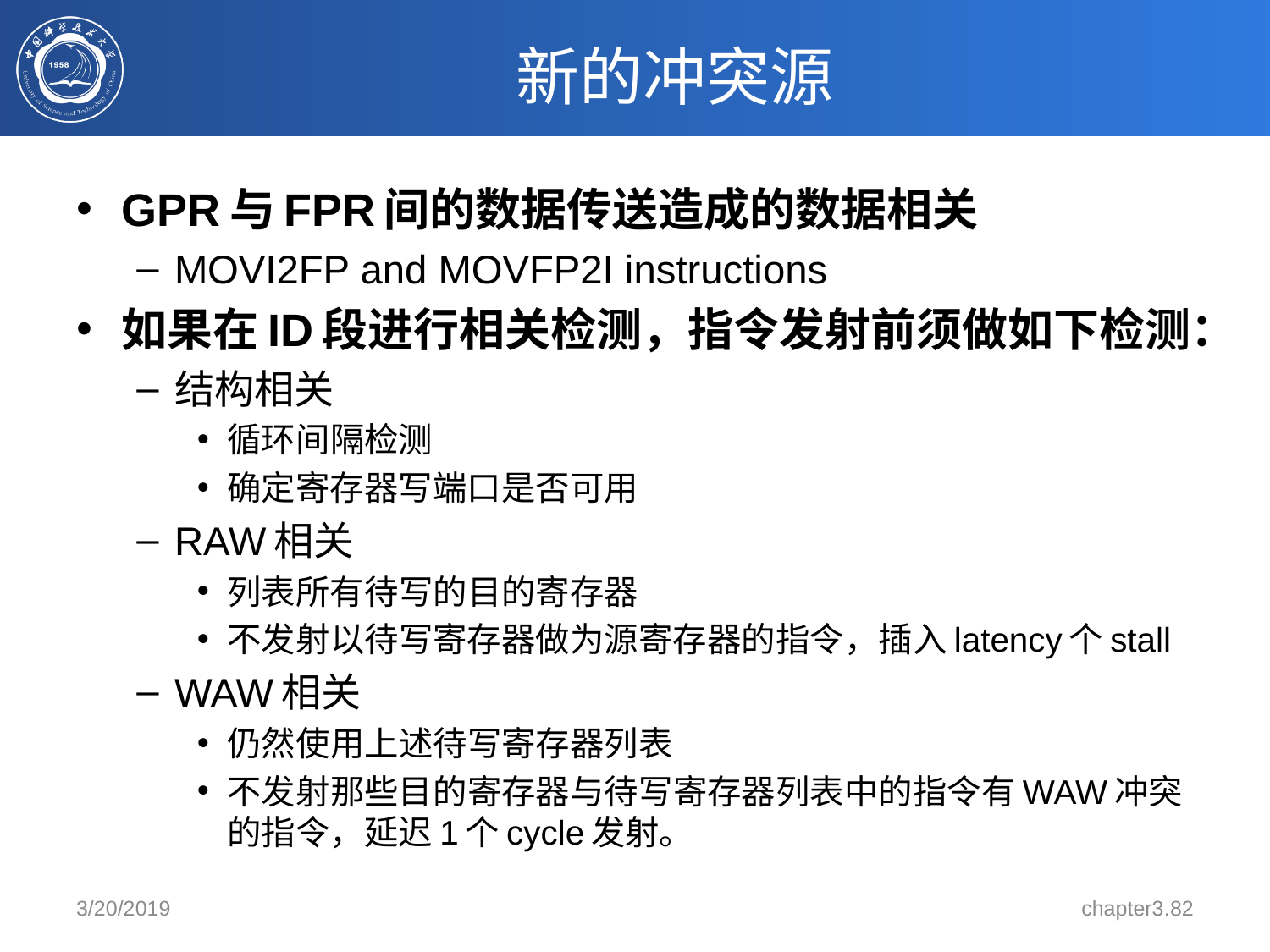

# 新的冲突源
GPR与FPR间的数据传送造成的数据相关
MOVI2FP and MOVFP2I instructions
如果在ID段进行相关检测，指令发射前须做如下检测：
结构相关
循环间隔检测
确定寄存器写端口是否可用
RAW相关
列表所有待写的目的寄存器
不发射以待写寄存器做为源寄存器的指令，插入latency个stall
WAW相关
仍然使用上述待写寄存器列表
不发射那些目的寄存器与待写寄存器列表中的指令有WAW冲突的指令，延迟1个cycle发射。
3/20/2019
chapter3.82